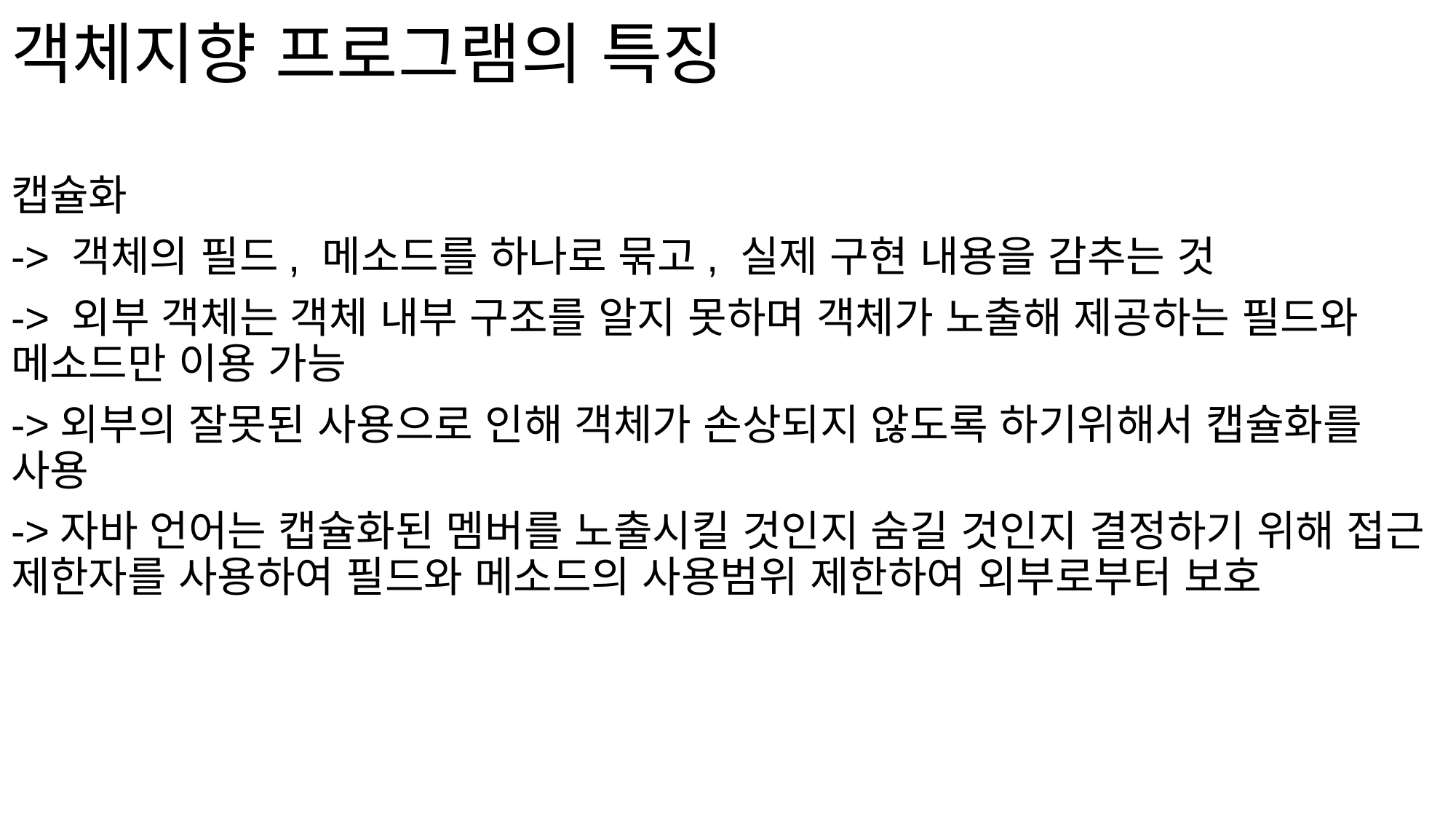

# 객체지향 프로그램의 특징
캡슐화
-> 객체의 필드, 메소드를 하나로 묶고, 실제 구현 내용을 감추는 것
-> 외부 객체는 객체 내부 구조를 알지 못하며 객체가 노출해 제공하는 필드와 메소드만 이용 가능
->외부의 잘못된 사용으로 인해 객체가 손상되지 않도록 하기위해서 캡슐화를 사용
->자바 언어는 캡슐화된 멤버를 노출시킬 것인지 숨길 것인지 결정하기 위해 접근 제한자를 사용하여 필드와 메소드의 사용범위 제한하여 외부로부터 보호